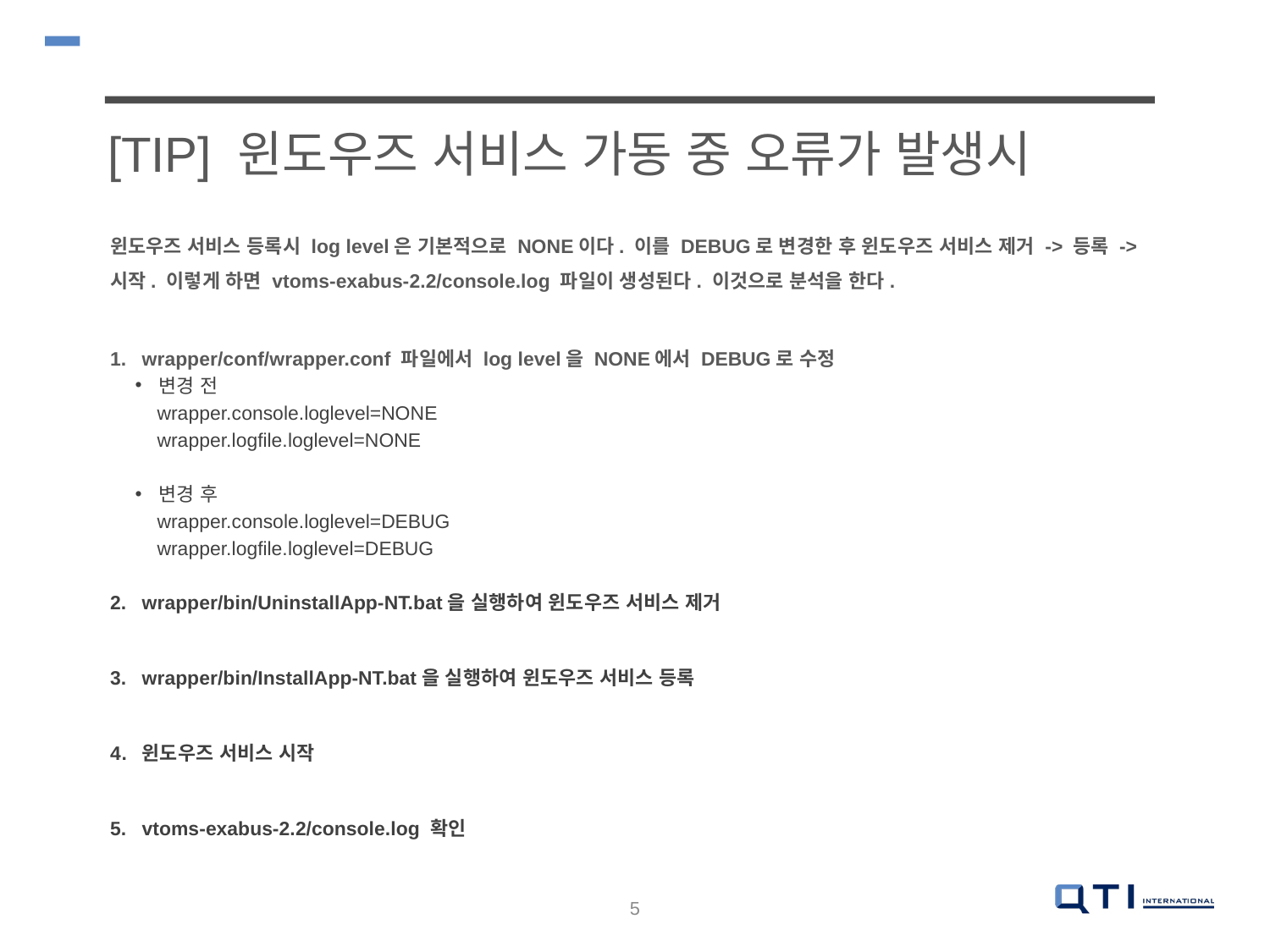

[TIP] 윈도우즈 서비스 가동 중 오류가 발생시
윈도우즈 서비스 등록시 log level은 기본적으로 NONE이다. 이를 DEBUG로 변경한 후 윈도우즈 서비스 제거 -> 등록 -> 시작. 이렇게 하면 vtoms-exabus-2.2/console.log 파일이 생성된다. 이것으로 분석을 한다.

wrapper/conf/wrapper.conf 파일에서 log level을 NONE에서 DEBUG로 수정
변경 전
    wrapper.console.loglevel=NONE
    wrapper.logfile.loglevel=NONE

변경 후
    wrapper.console.loglevel=DEBUG
    wrapper.logfile.loglevel=DEBUG

wrapper/bin/UninstallApp-NT.bat을 실행하여 윈도우즈 서비스 제거

wrapper/bin/InstallApp-NT.bat을 실행하여 윈도우즈 서비스 등록

윈도우즈 서비스 시작

vtoms-exabus-2.2/console.log 확인

5